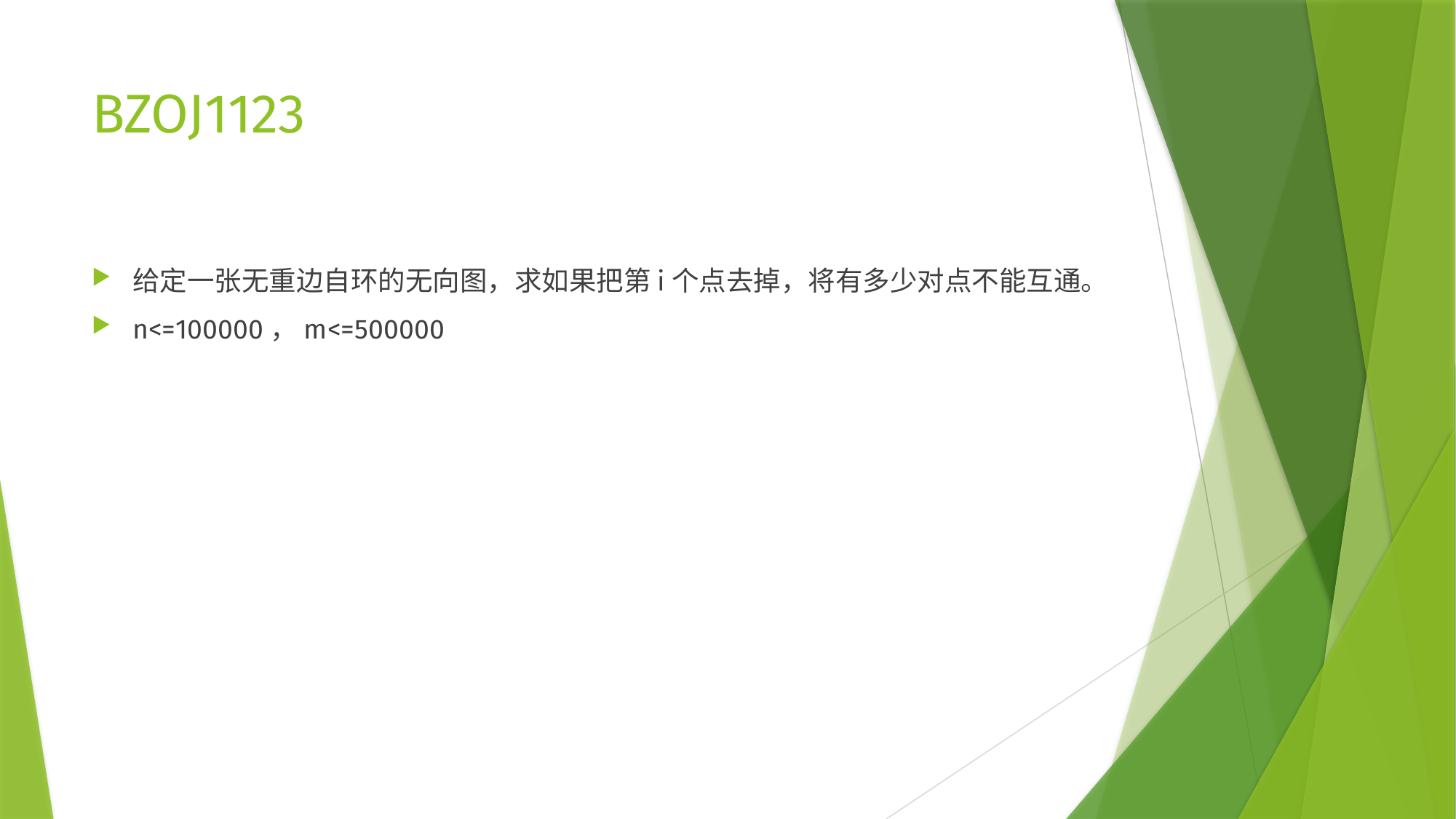

# BZOJ1123
给定一张无重边自环的无向图，求如果把第i个点去掉，将有多少对点不能互通。
n<=100000，m<=500000